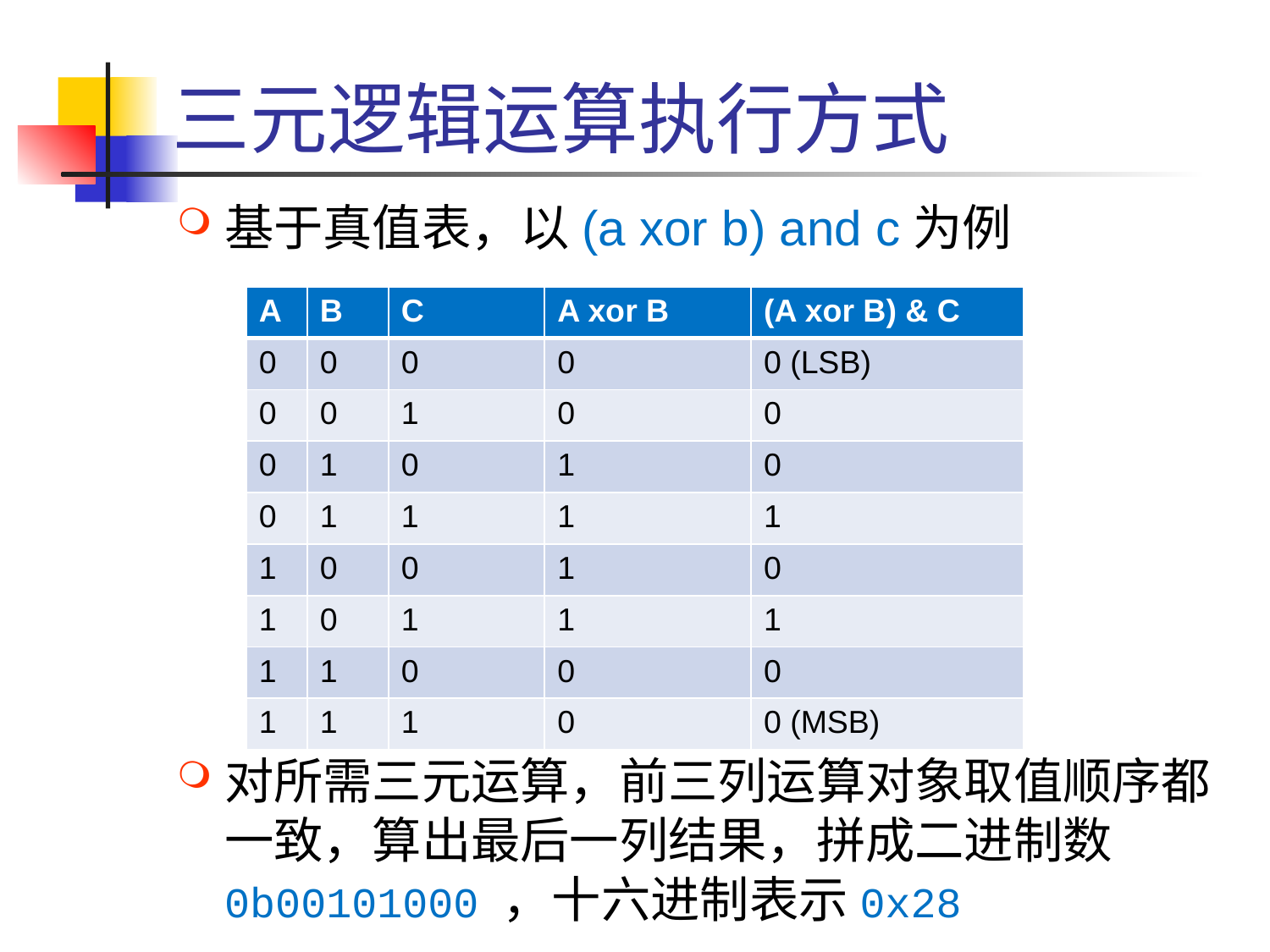

# 三元逻辑运算执行方式
基于真值表，以(a xor b) and c为例

对所需三元运算，前三列运算对象取值顺序都一致，算出最后一列结果，拼成二进制数0b00101000 ，十六进制表示0x28
| A | B | C | A xor B | (A xor B) & C |
| --- | --- | --- | --- | --- |
| 0 | 0 | 0 | 0 | 0 (LSB) |
| 0 | 0 | 1 | 0 | 0 |
| 0 | 1 | 0 | 1 | 0 |
| 0 | 1 | 1 | 1 | 1 |
| 1 | 0 | 0 | 1 | 0 |
| 1 | 0 | 1 | 1 | 1 |
| 1 | 1 | 0 | 0 | 0 |
| 1 | 1 | 1 | 0 | 0 (MSB) |